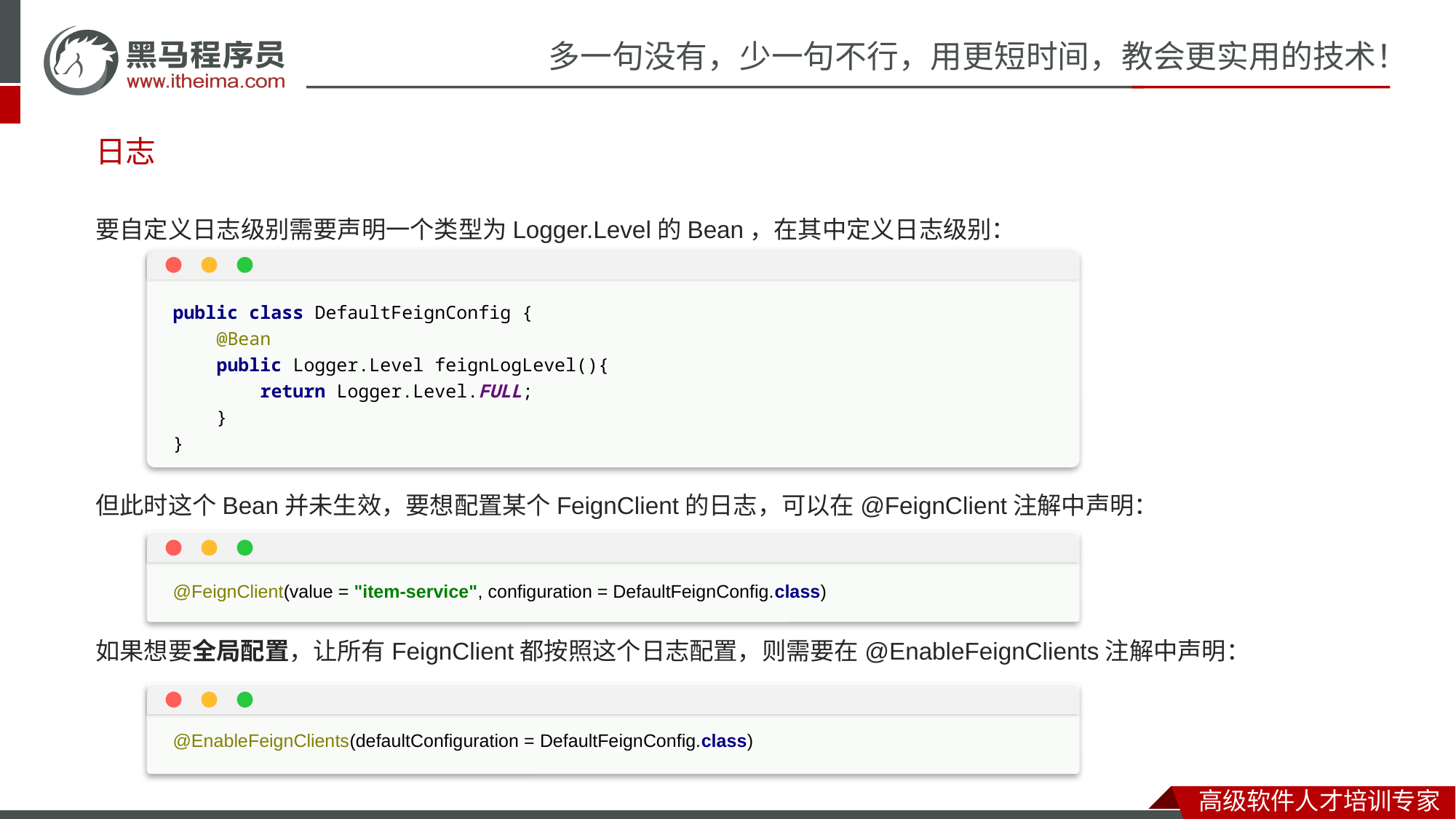

日志
要自定义日志级别需要声明一个类型为Logger.Level的Bean，在其中定义日志级别：

但此时这个Bean并未生效，要想配置某个FeignClient的日志，可以在@FeignClient注解中声明：

如果想要全局配置，让所有FeignClient都按照这个日志配置，则需要在@EnableFeignClients注解中声明：

public class DefaultFeignConfig {
    @Bean
    public Logger.Level feignLogLevel(){
        return Logger.Level.FULL;
    }
}

@FeignClient(value = "item-service", configuration = DefaultFeignConfig.class)

@EnableFeignClients(defaultConfiguration = DefaultFeignConfig.class)